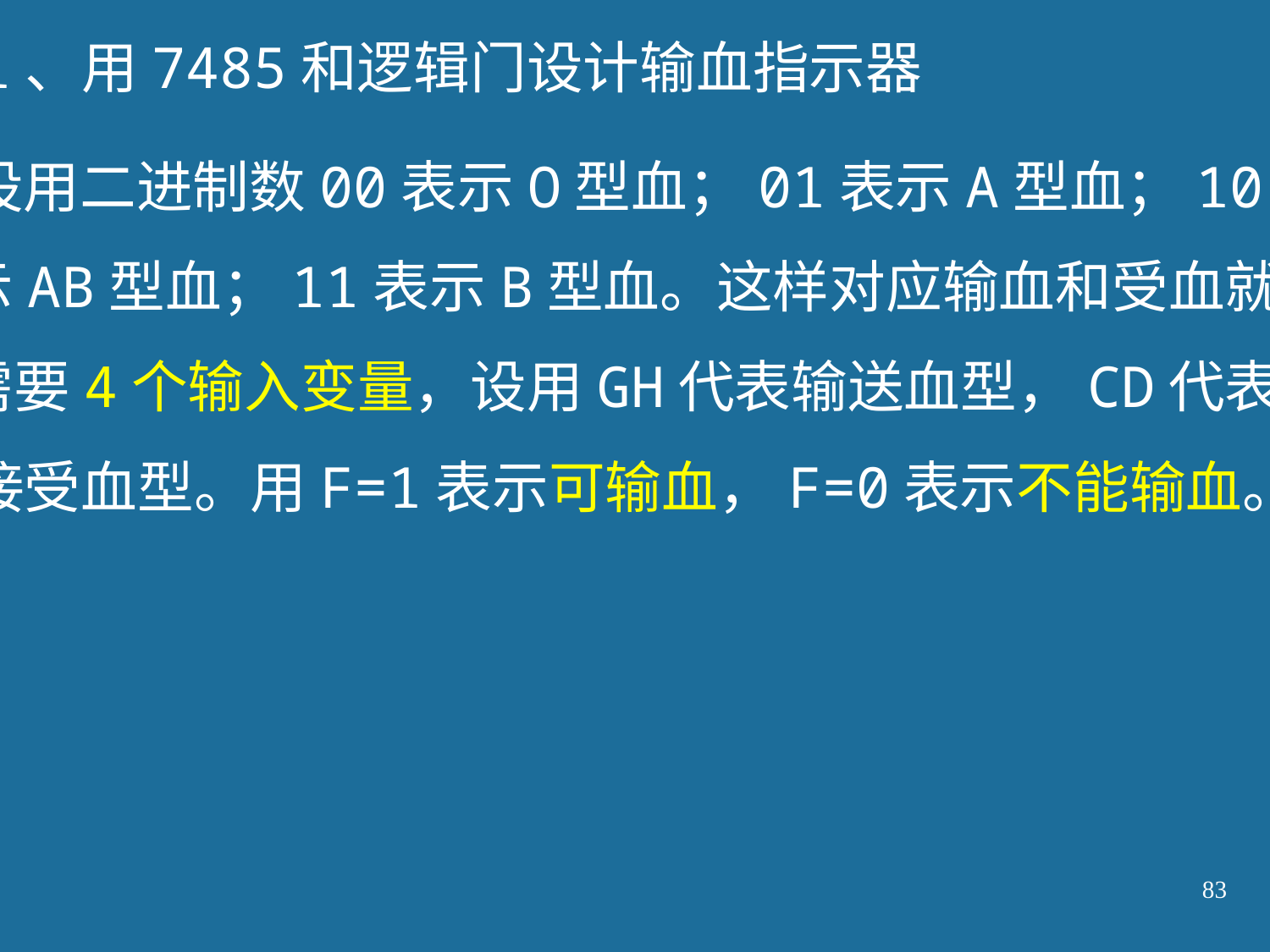

1、用7485和逻辑门设计输血指示器
设用二进制数00表示O型血；01表示A型血；10表
示AB型血；11表示B型血。这样对应输血和受血就
需要4个输入变量，设用GH代表输送血型，CD代表
接受血型。用F=1表示可输血，F=0表示不能输血。
83